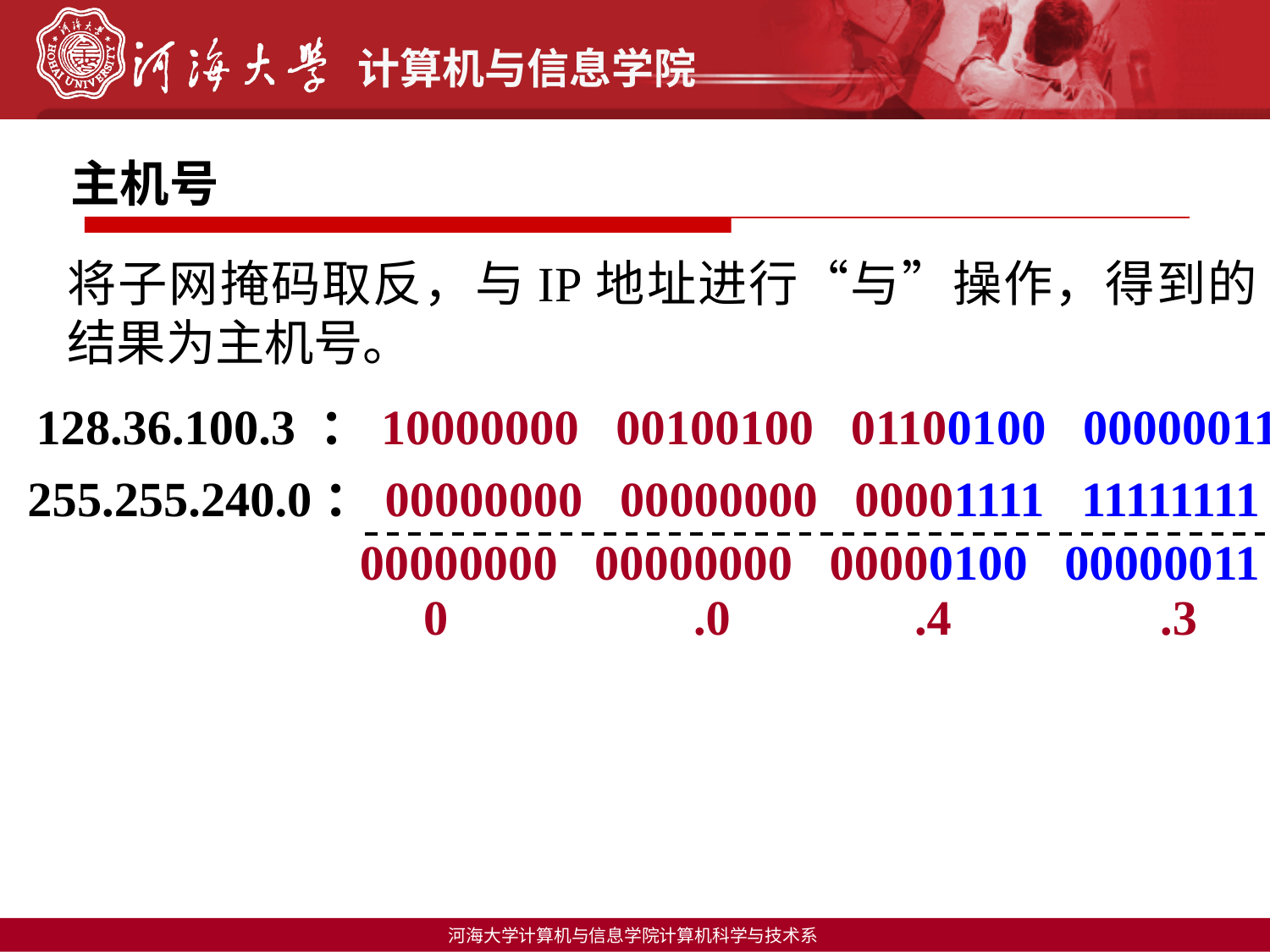

主机号
将子网掩码取反，与IP地址进行“与”操作，得到的结果为主机号。
128.36.100.3 ：10000000   00100100   01100100   00000011
255.255.240.0：00000000   00000000   00001111   11111111

 00000000   00000000   00000100   00000011
0                    .0               .4                 .3